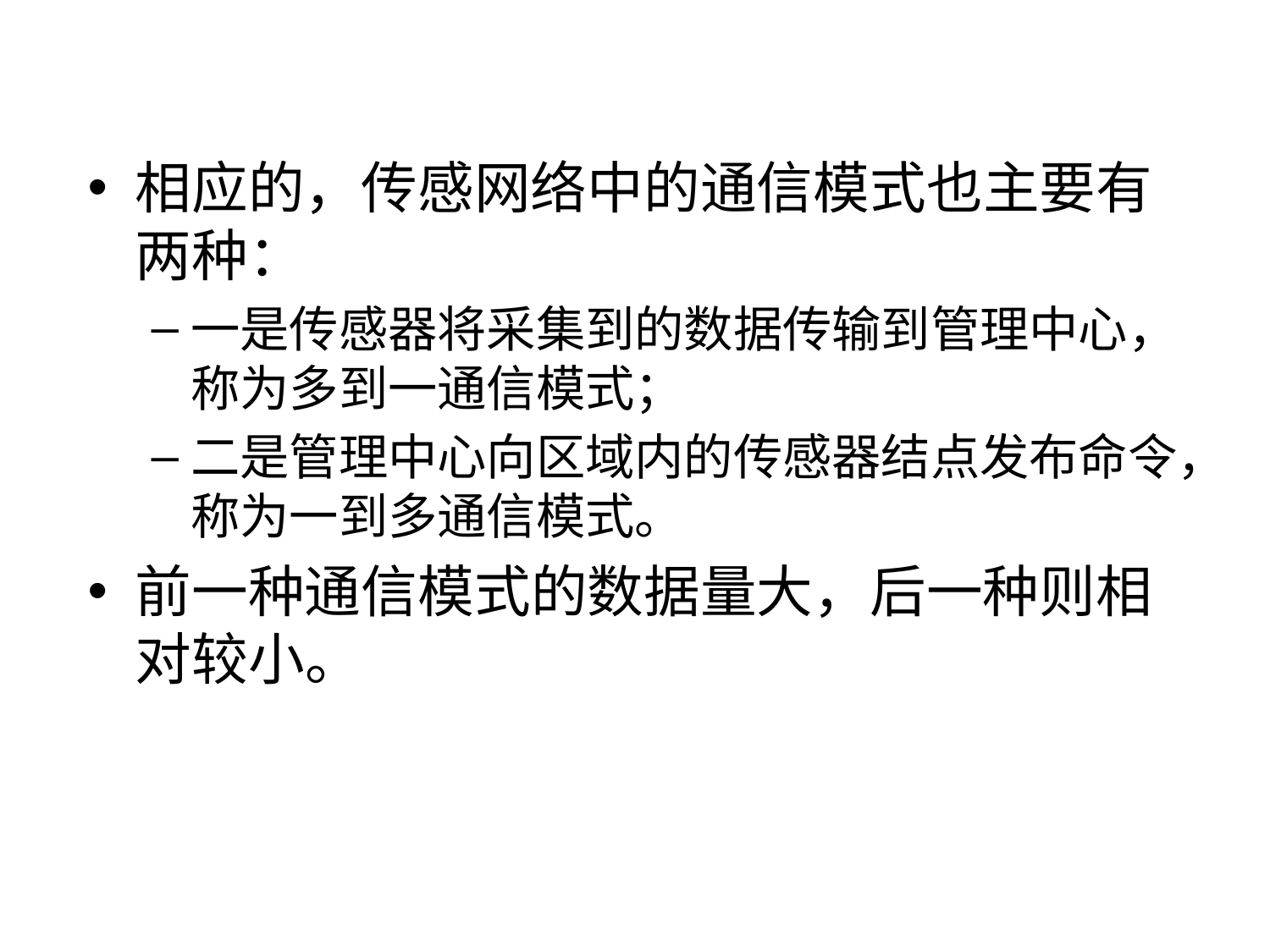

相应的，传感网络中的通信模式也主要有两种：
一是传感器将采集到的数据传输到管理中心，称为多到一通信模式；
二是管理中心向区域内的传感器结点发布命令，称为一到多通信模式。
前一种通信模式的数据量大，后一种则相对较小。